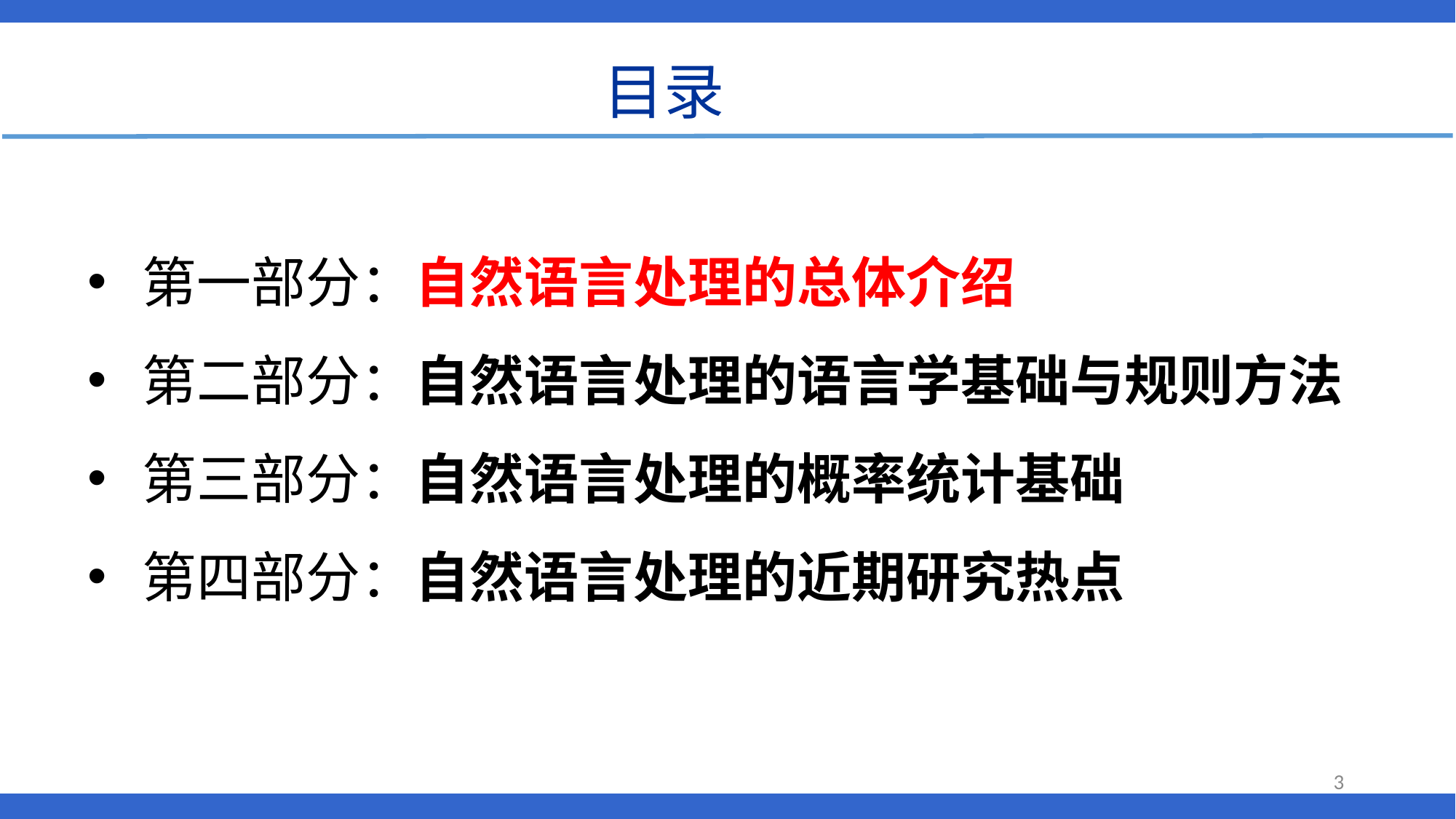

目录
第一部分：自然语言处理的总体介绍
第二部分：自然语言处理的语言学基础与规则方法
第三部分：自然语言处理的概率统计基础
第四部分：自然语言处理的近期研究热点
3